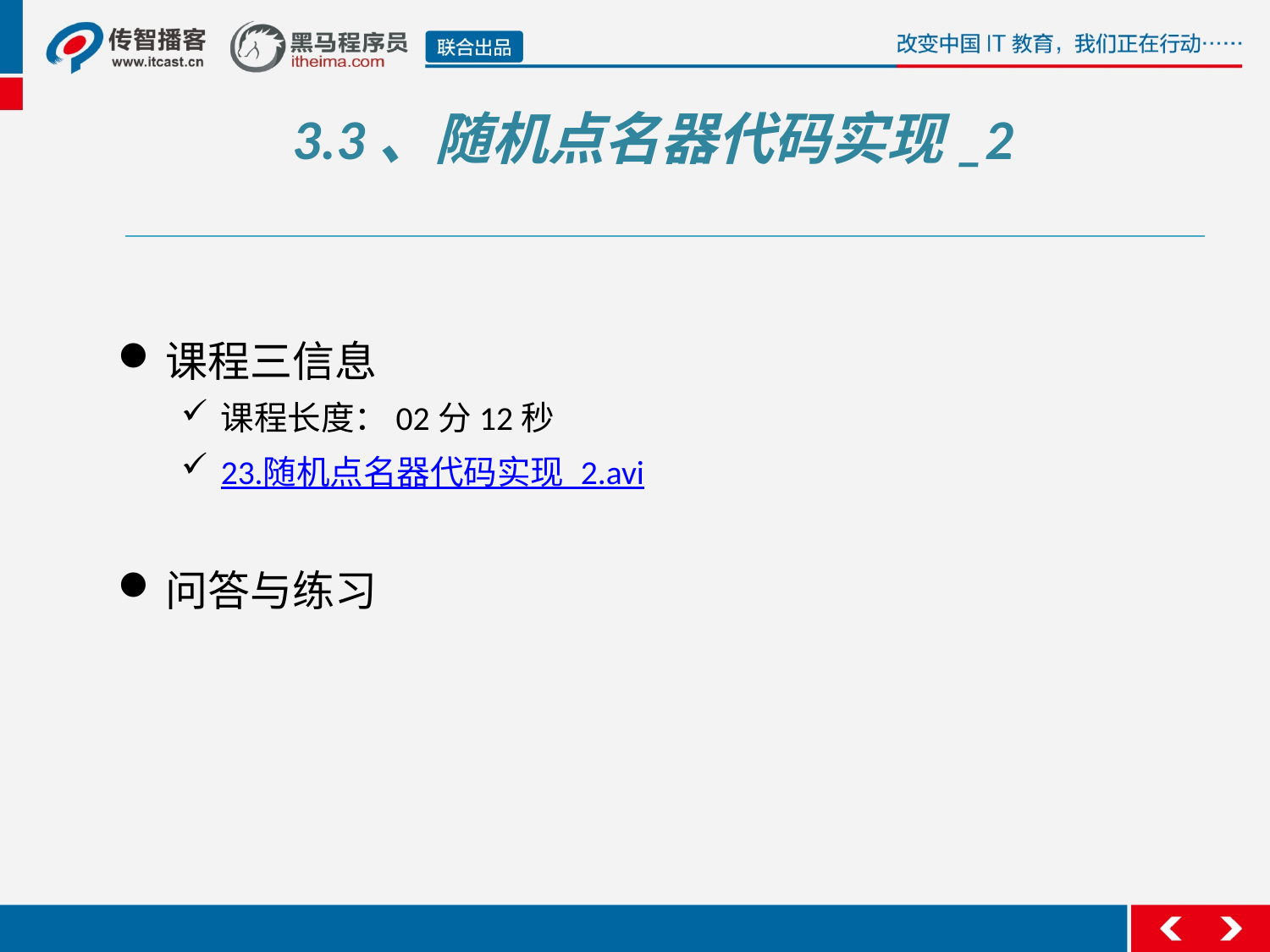

3.3、随机点名器代码实现_2

课程三信息
课程长度：02分12秒
23.随机点名器代码实现_2.avi

问答与练习